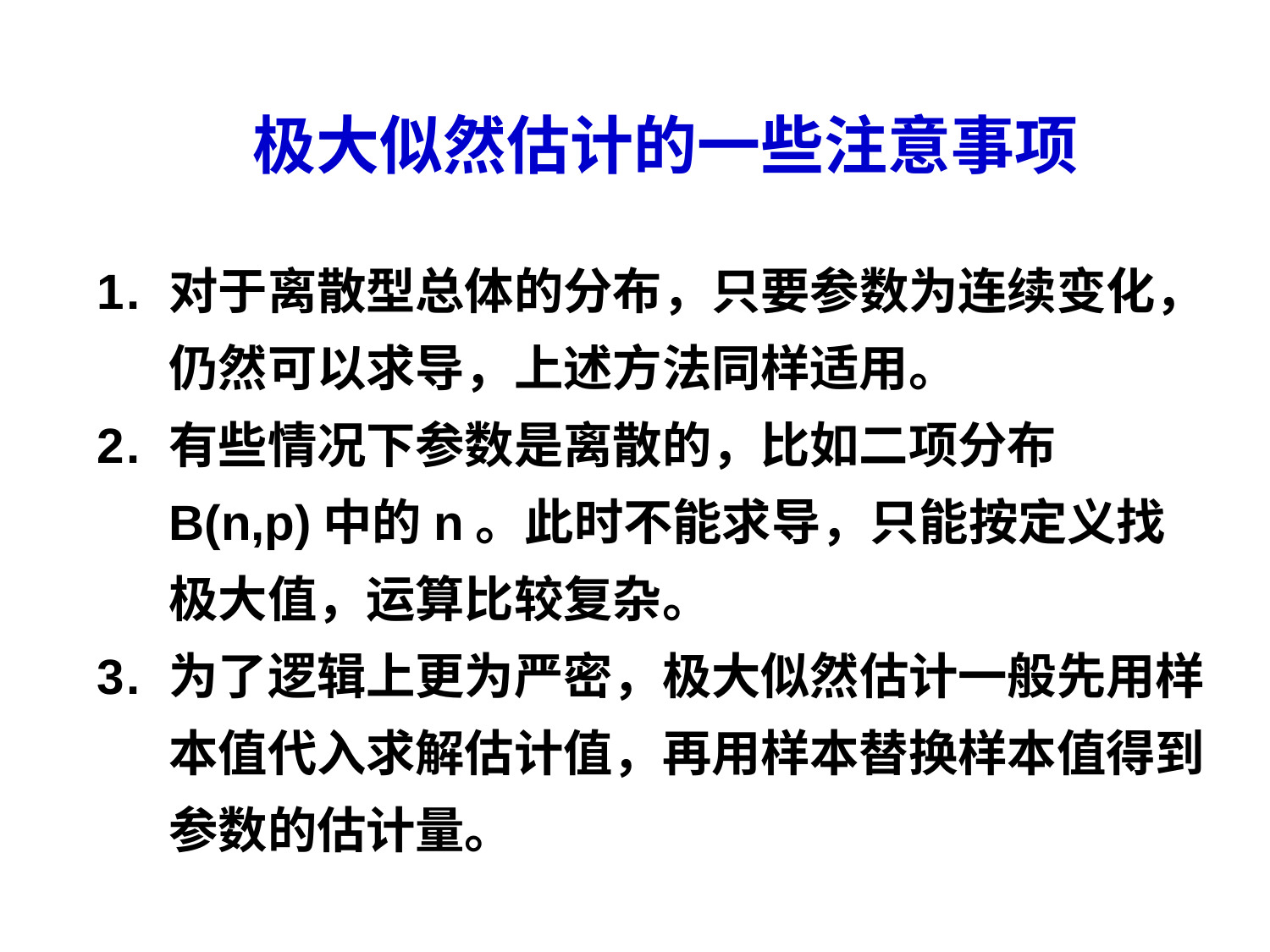

极大似然估计的一些注意事项
对于离散型总体的分布，只要参数为连续变化，仍然可以求导，上述方法同样适用。
有些情况下参数是离散的，比如二项分布B(n,p)中的n。此时不能求导，只能按定义找极大值，运算比较复杂。
为了逻辑上更为严密，极大似然估计一般先用样本值代入求解估计值，再用样本替换样本值得到参数的估计量。